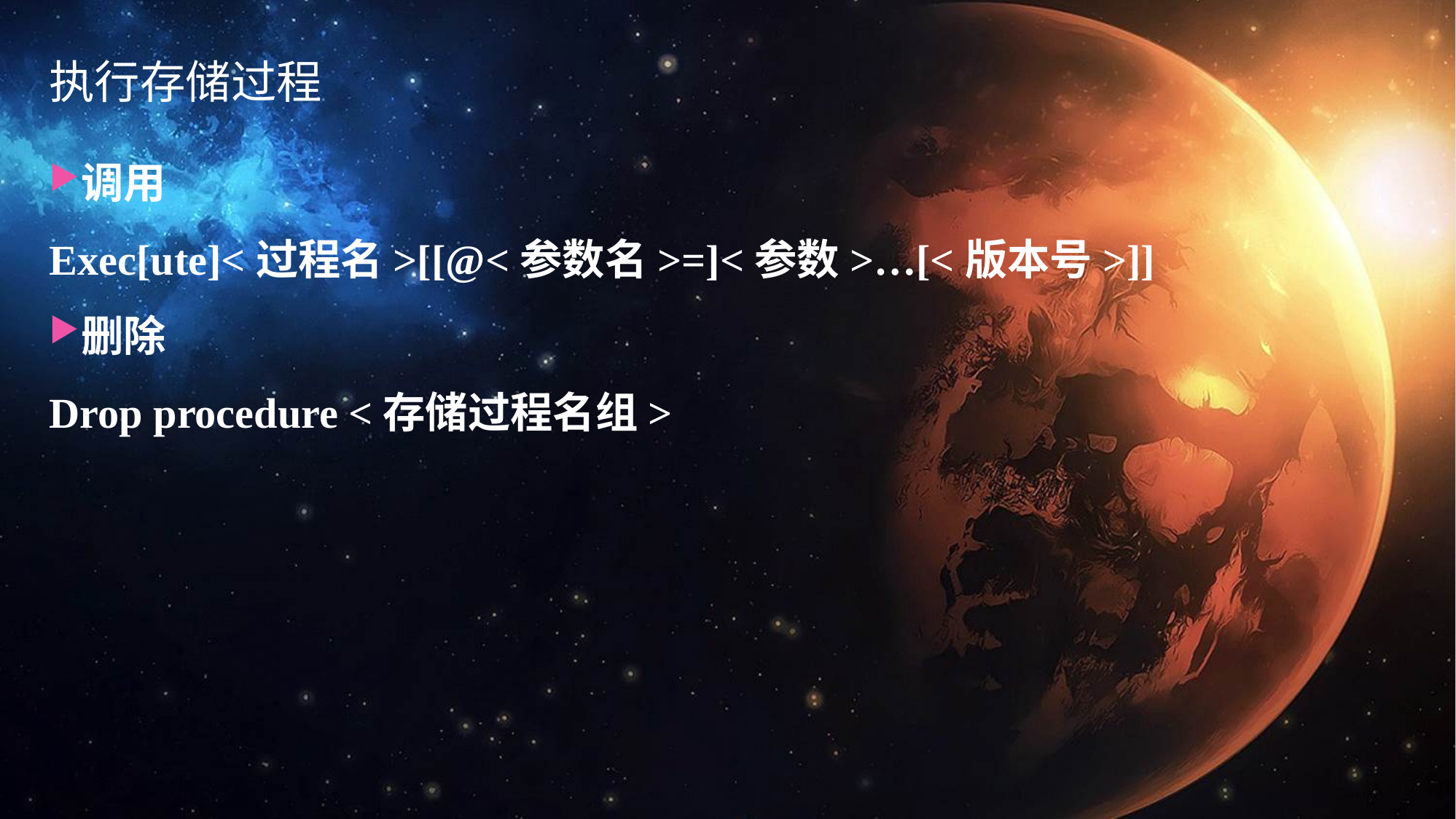

执行存储过程
调用
Exec[ute]<过程名>[[@<参数名>=]<参数>…[<版本号>]]
删除
Drop procedure <存储过程名组>